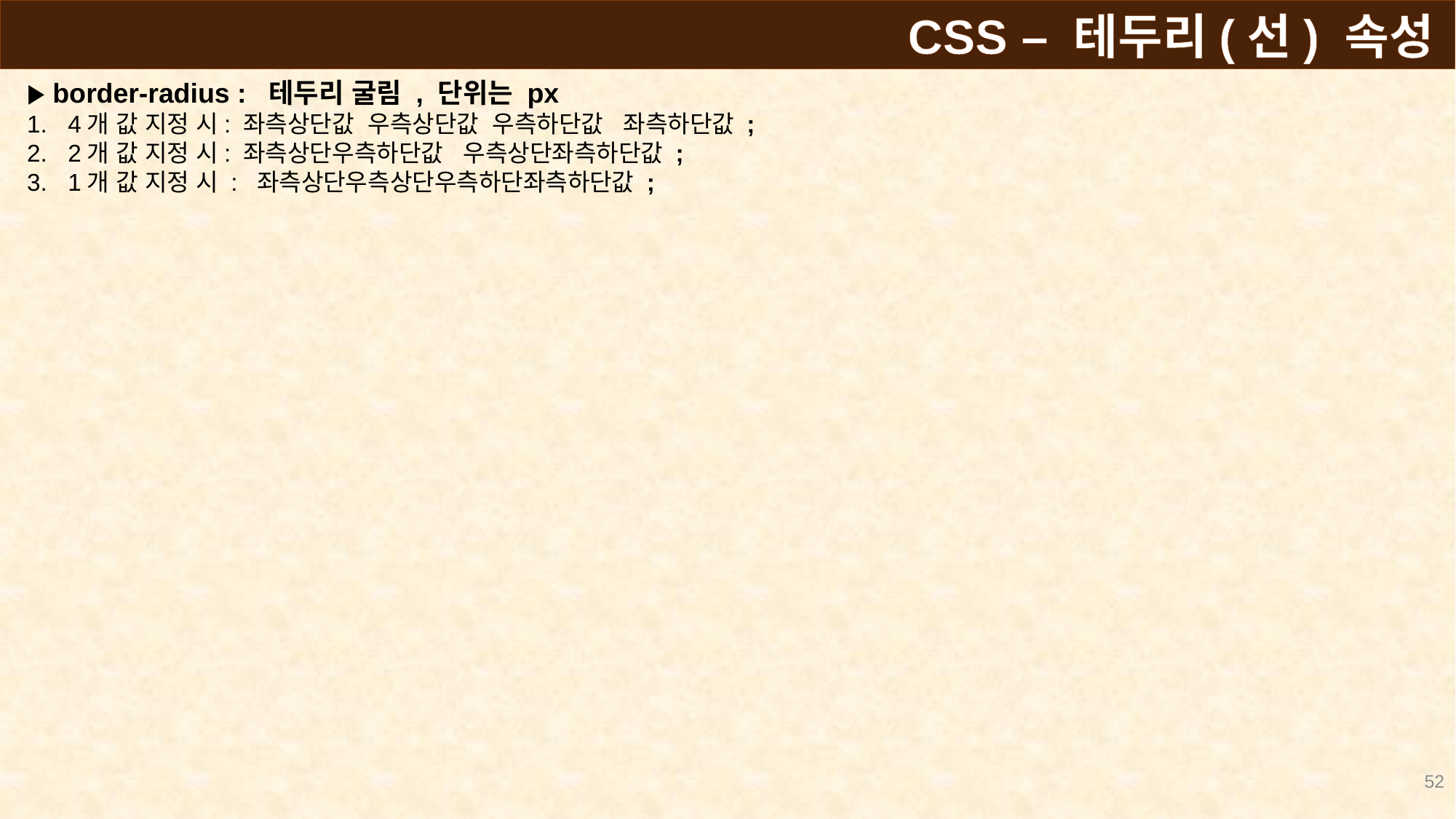

CSS – 테두리(선) 속성
▶ border-radius :  테두리 굴림 , 단위는 px
4개 값 지정 시: 좌측상단값  우측상단값  우측하단값   좌측하단값 ;
2개 값 지정 시: 좌측상단우측하단값   우측상단좌측하단값 ;
1개 값 지정 시 :  좌측상단우측상단우측하단좌측하단값 ;
52